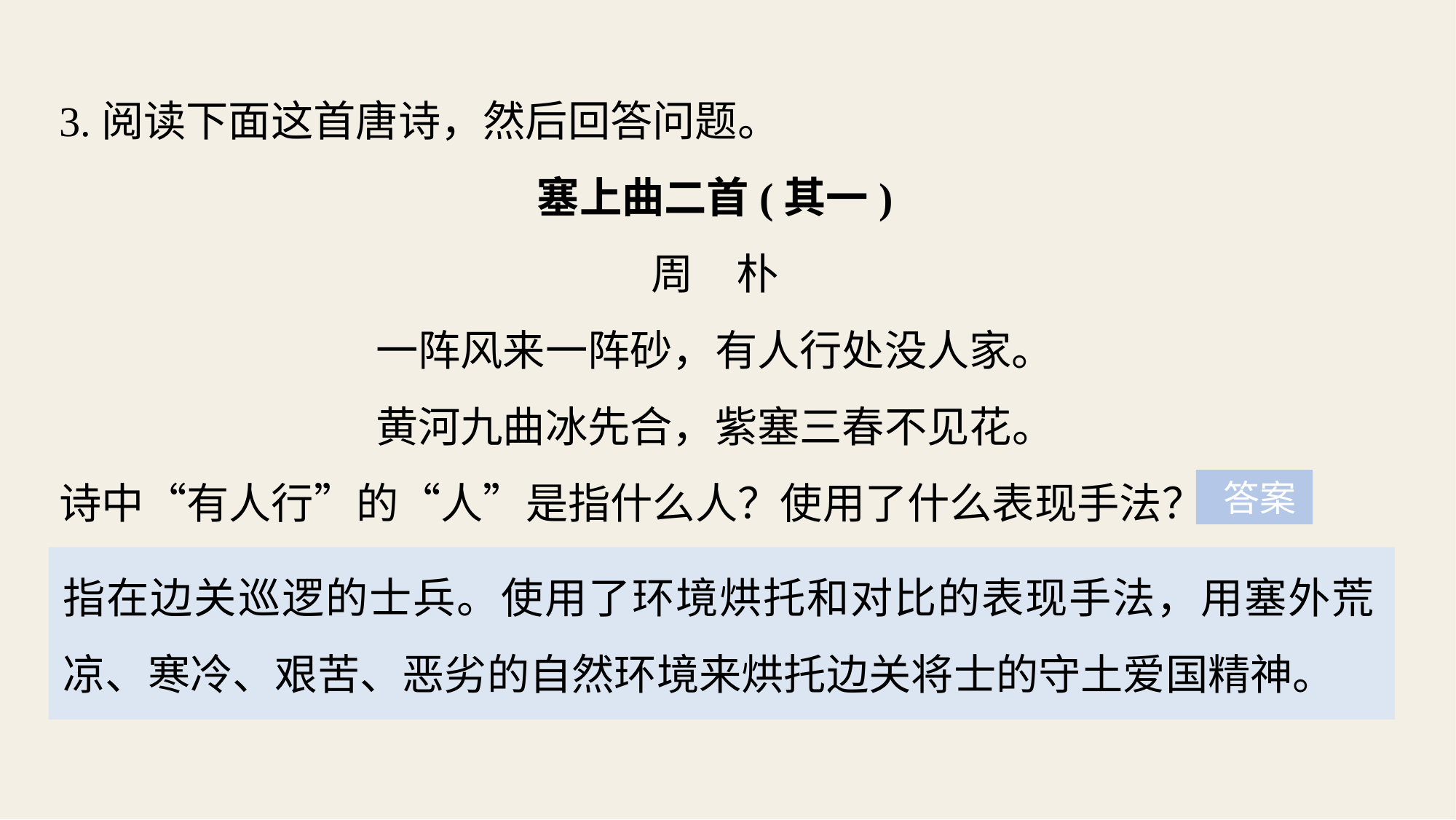

3.阅读下面这首唐诗，然后回答问题。
塞上曲二首(其一)
周　朴
一阵风来一阵砂，有人行处没人家。
黄河九曲冰先合，紫塞三春不见花。
诗中“有人行”的“人”是指什么人？使用了什么表现手法？
 答案
指在边关巡逻的士兵。使用了环境烘托和对比的表现手法，用塞外荒凉、寒冷、艰苦、恶劣的自然环境来烘托边关将士的守土爱国精神。